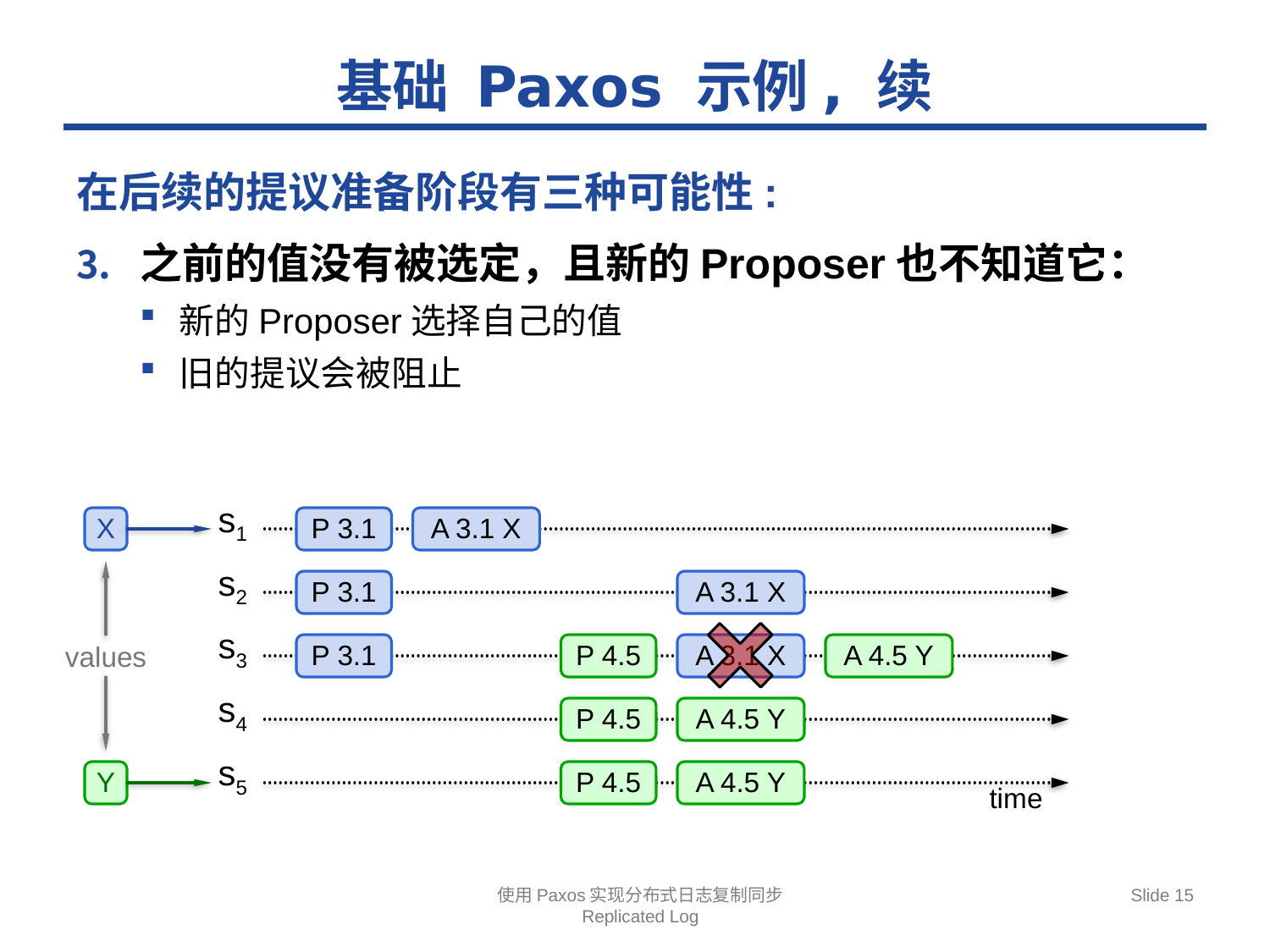

# 基础 Paxos 示例, 续
在后续的提议准备阶段有三种可能性:
之前的值没有被选定，且新的Proposer也不知道它：
新的Proposer选择自己的值
旧的提议会被阻止

s1
X
P 3.1
A 3.1 X
s2
P 3.1
A 3.1 X

s3
P 3.1
P 4.5
A 3.1 X
A 4.5 Y
values
s4
P 4.5
A 4.5 Y
s5
Y
P 4.5
A 4.5 Y
time

使用Paxos实现分布式日志复制同步
Replicated Log
Slide 15